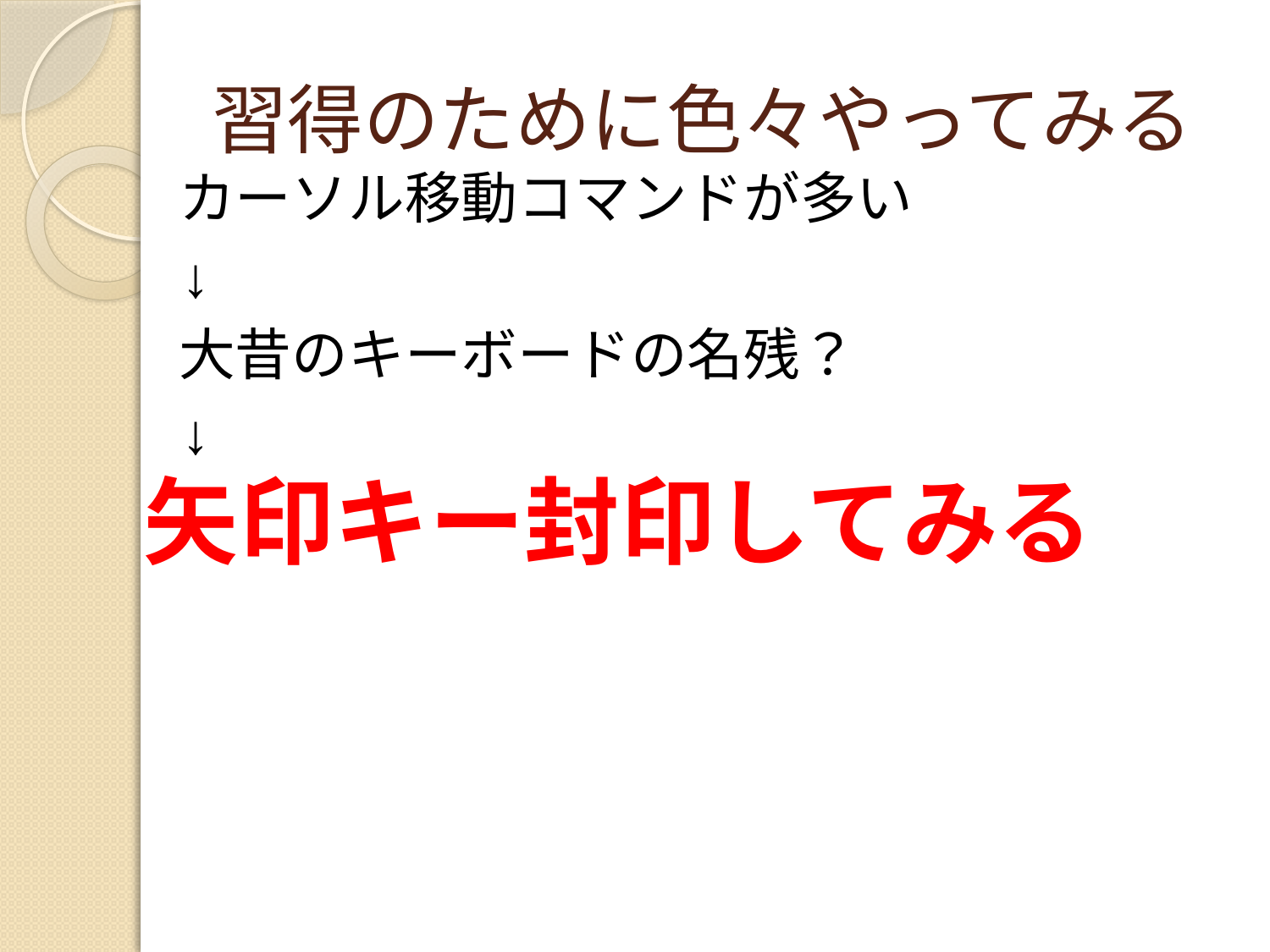

# 習得のために色々やってみる
カーソル移動コマンドが多い
↓
大昔のキーボードの名残？
↓
矢印キー封印してみる